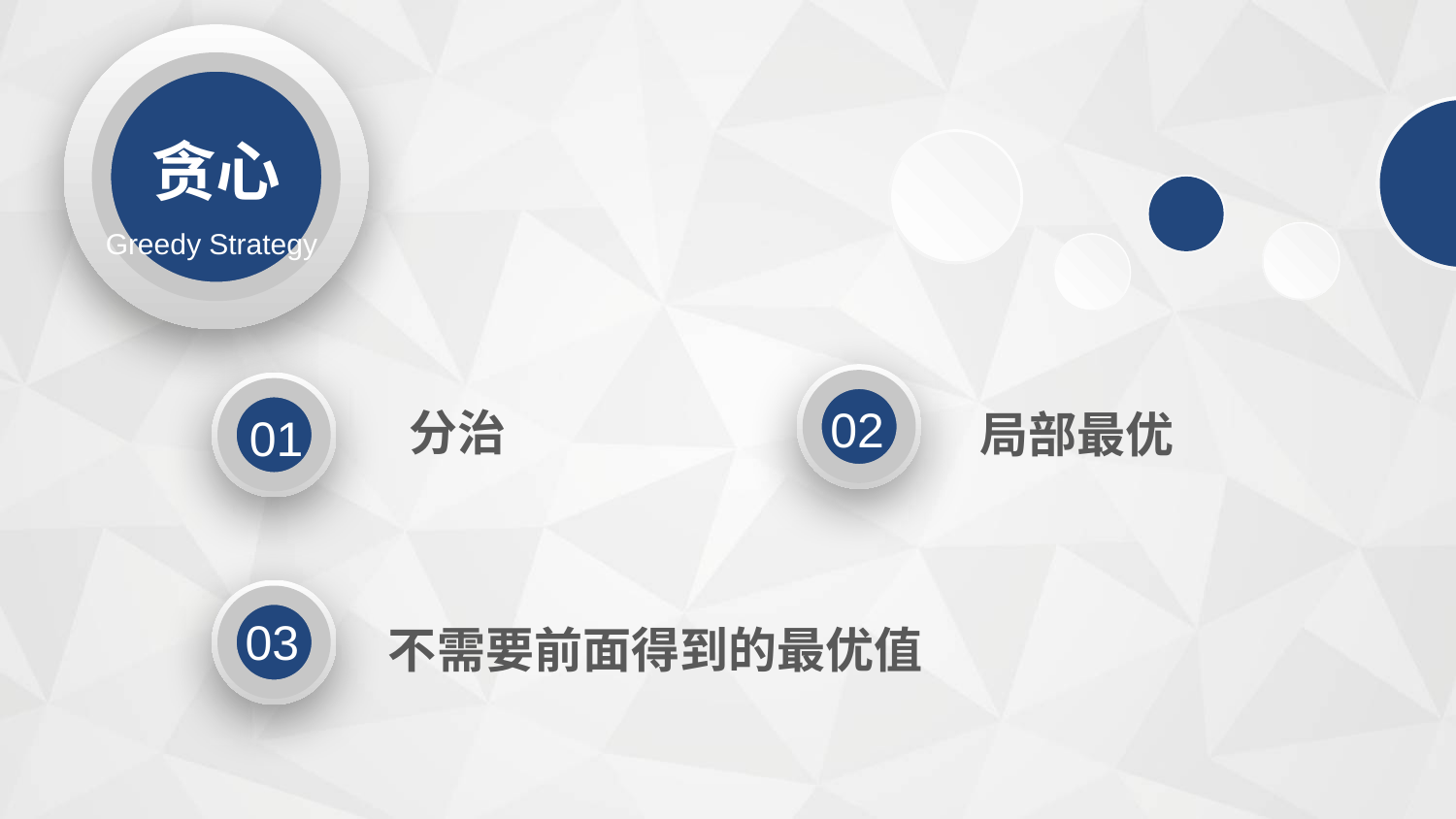

贪心
Greedy Strategy

02
局部最优

01
分治
不需要前面得到的最优值

03